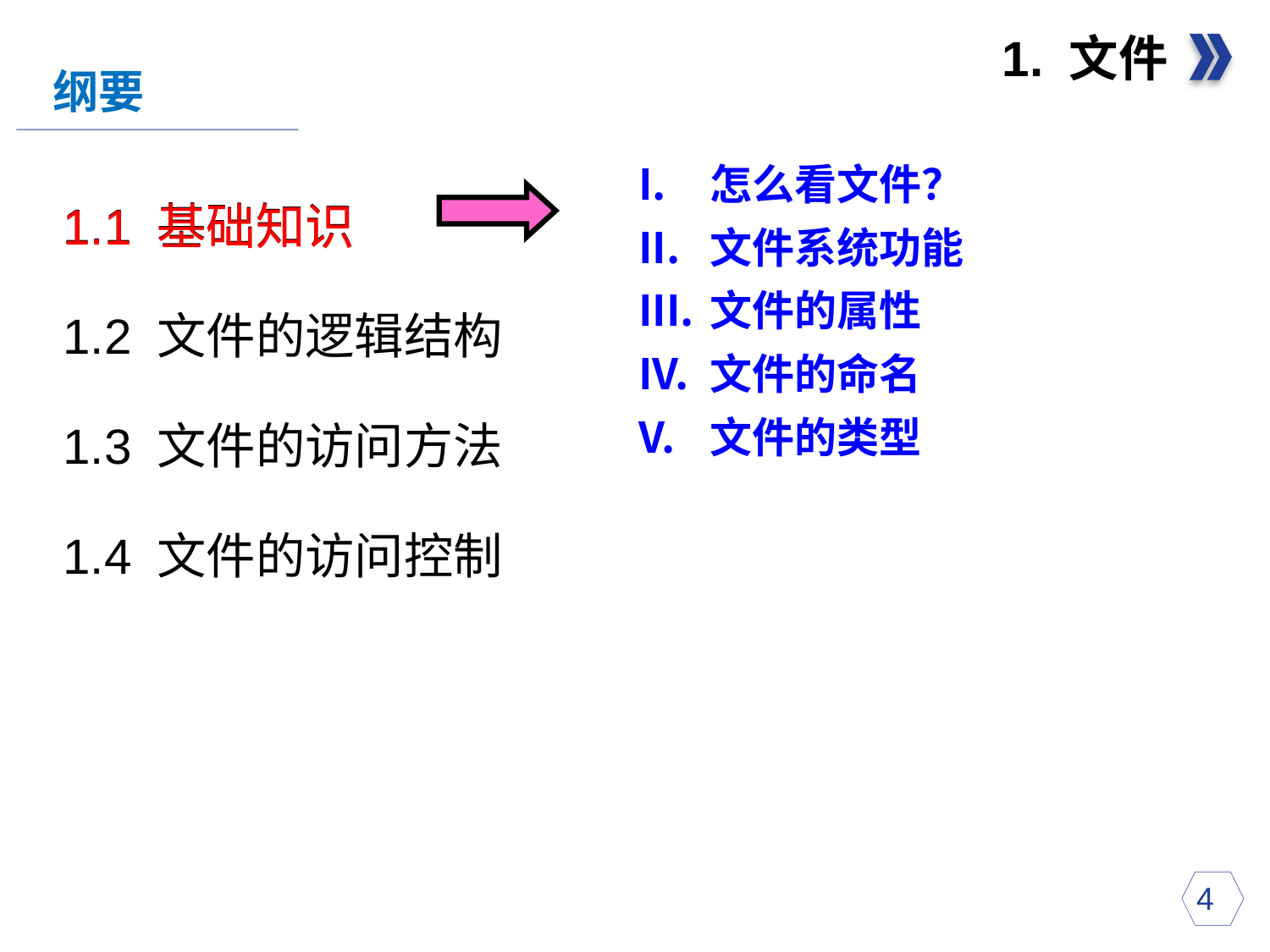

1. 文件

纲要
1.1 基础知识
1.2 文件的逻辑结构
1.3 文件的访问方法
1.4 文件的访问控制
1.1 基础知识
怎么看文件？
文件系统功能
文件的属性
文件的命名
文件的类型

 4